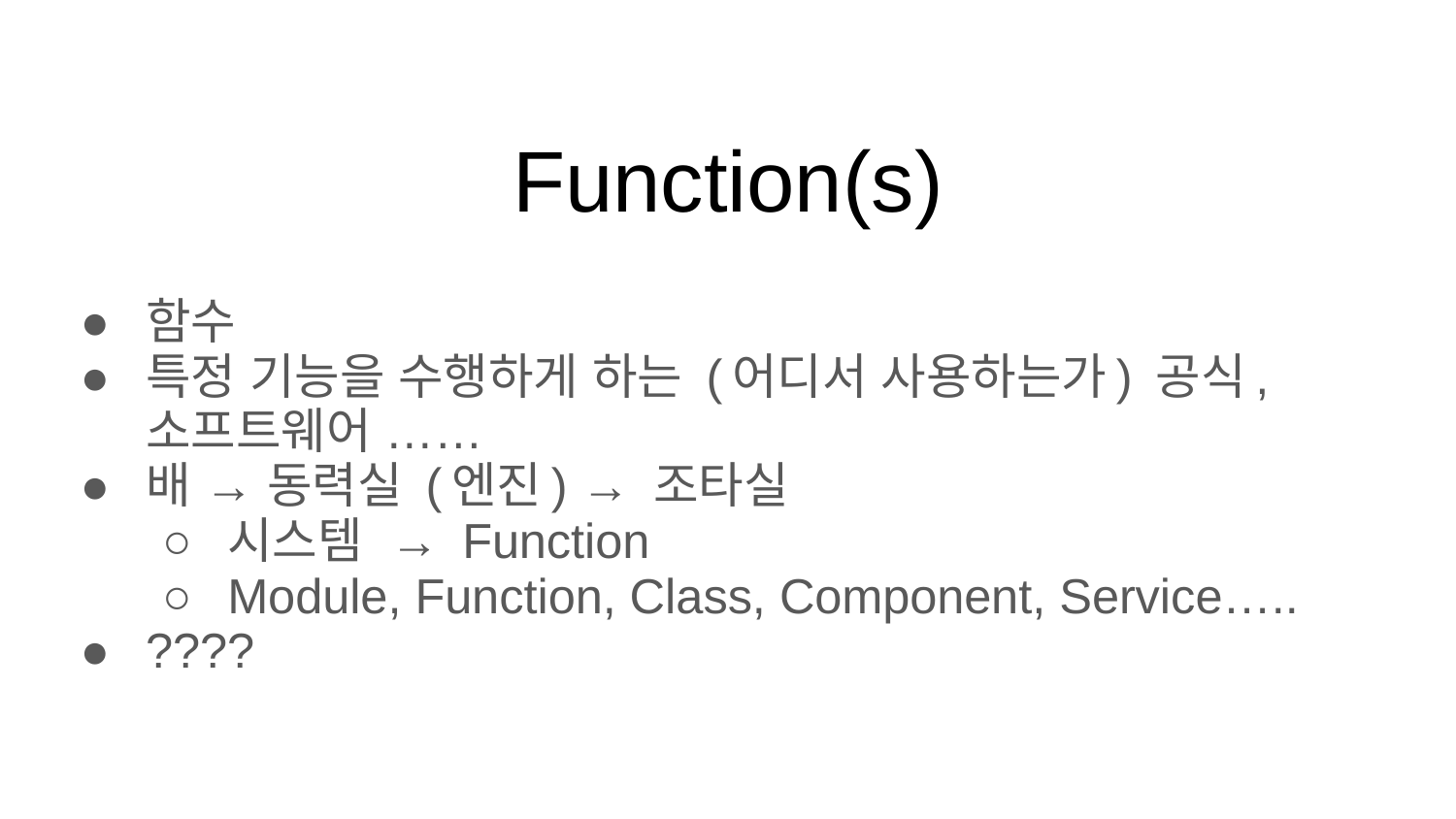

# Function(s)
함수
특정 기능을 수행하게 하는 (어디서 사용하는가) 공식, 소프트웨어 ……
배 → 동력실 (엔진) → 조타실
시스템  → Function
Module, Function, Class, Component, Service…..
????